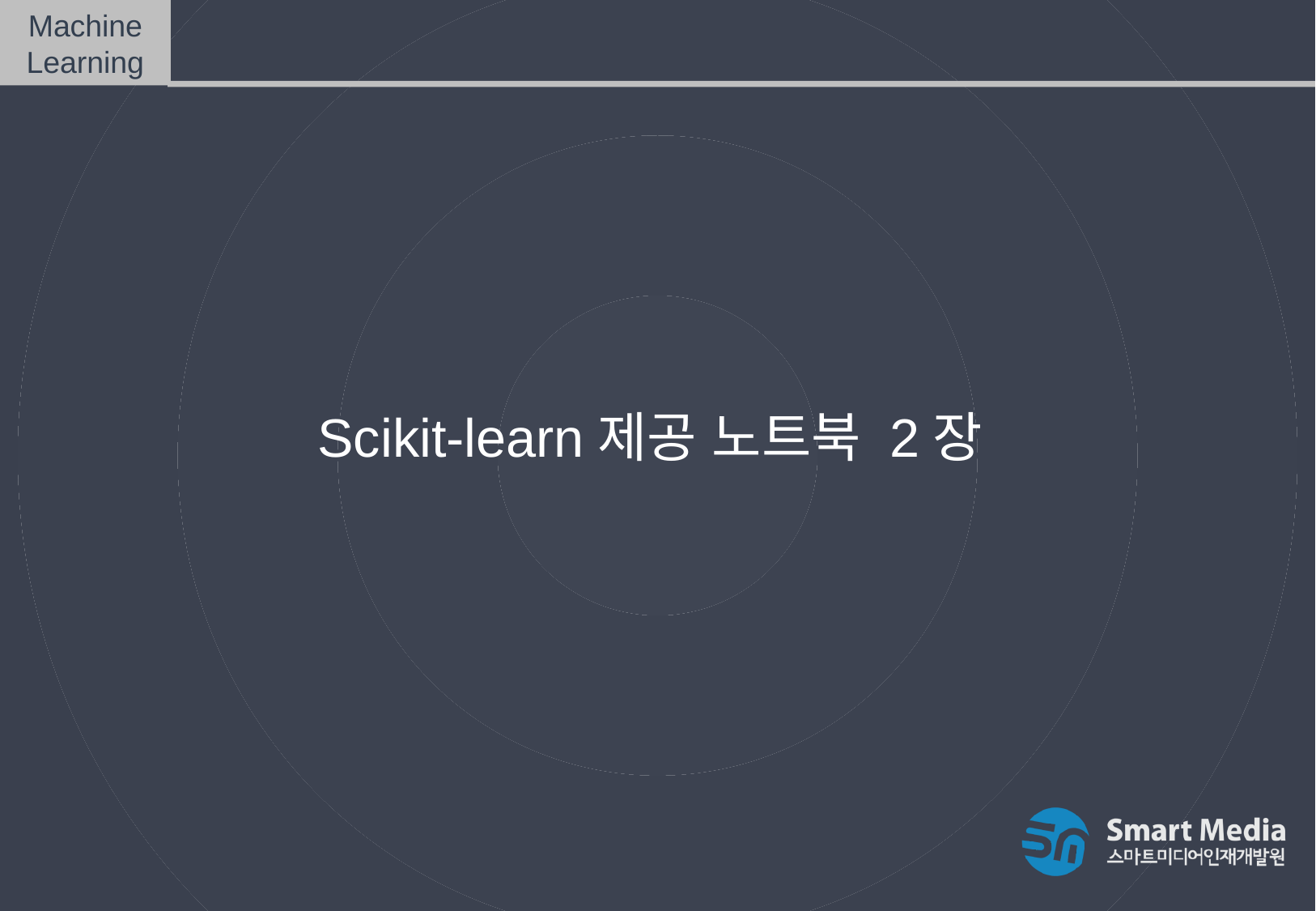

Machine Learning
Decision Tree

Scikit-learn제공 노트북 2장
Decision Tree Ensemble